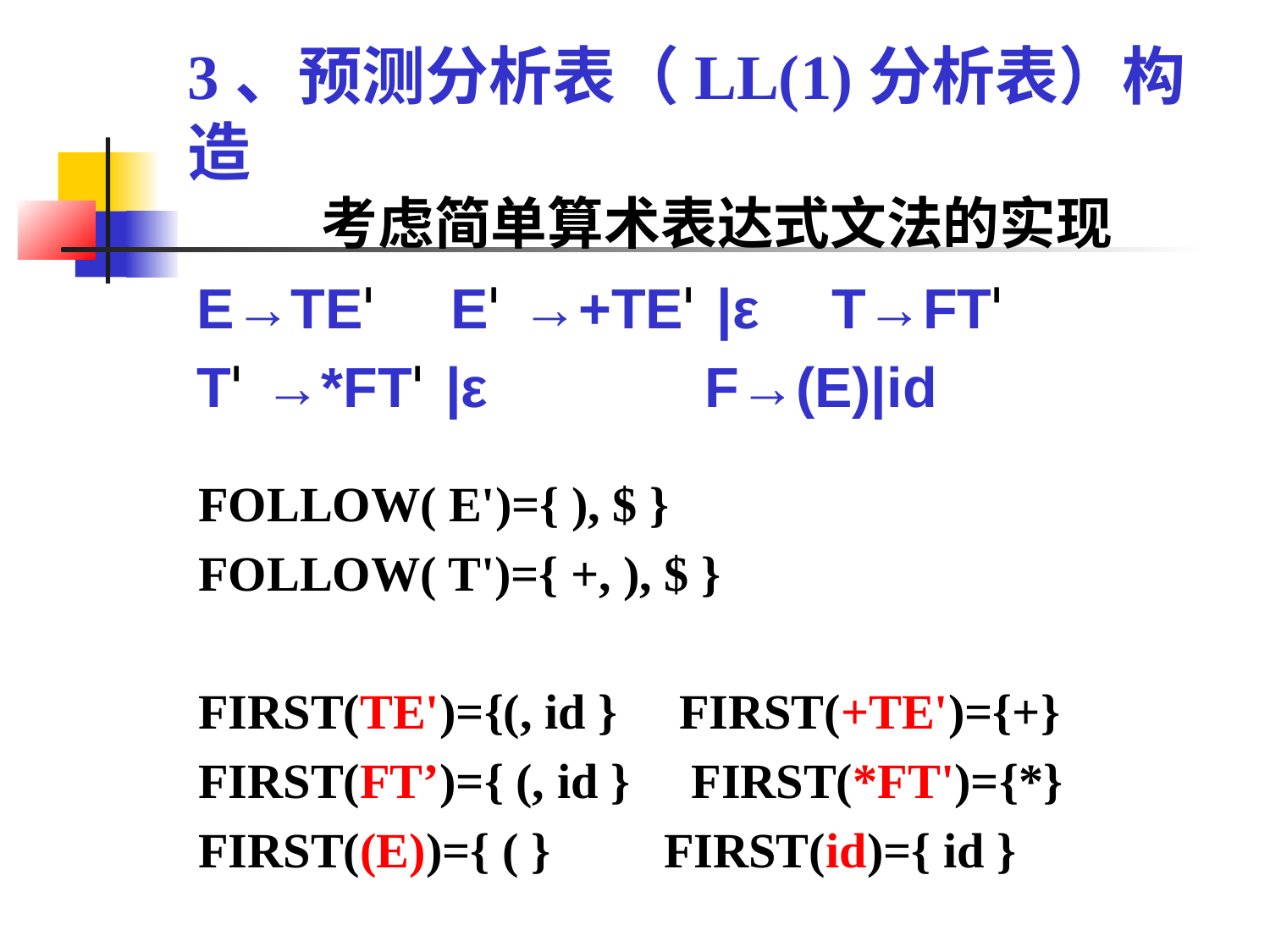

3、预测分析表（LL(1)分析表）构造
考虑简单算术表达式文法的实现
E→TE' 	E' →+TE' |ε  	T→FT'
T' →*FT' |ε  		F→(E)|id
FOLLOW( E')={ ), $ }
FOLLOW( T')={ +, ), $ }

FIRST(TE')={(, id }     FIRST(+TE')={+}
FIRST(FT’)={ (, id }     FIRST(*FT')={*}
FIRST((E))={ ( } 	   FIRST(id)={ id }